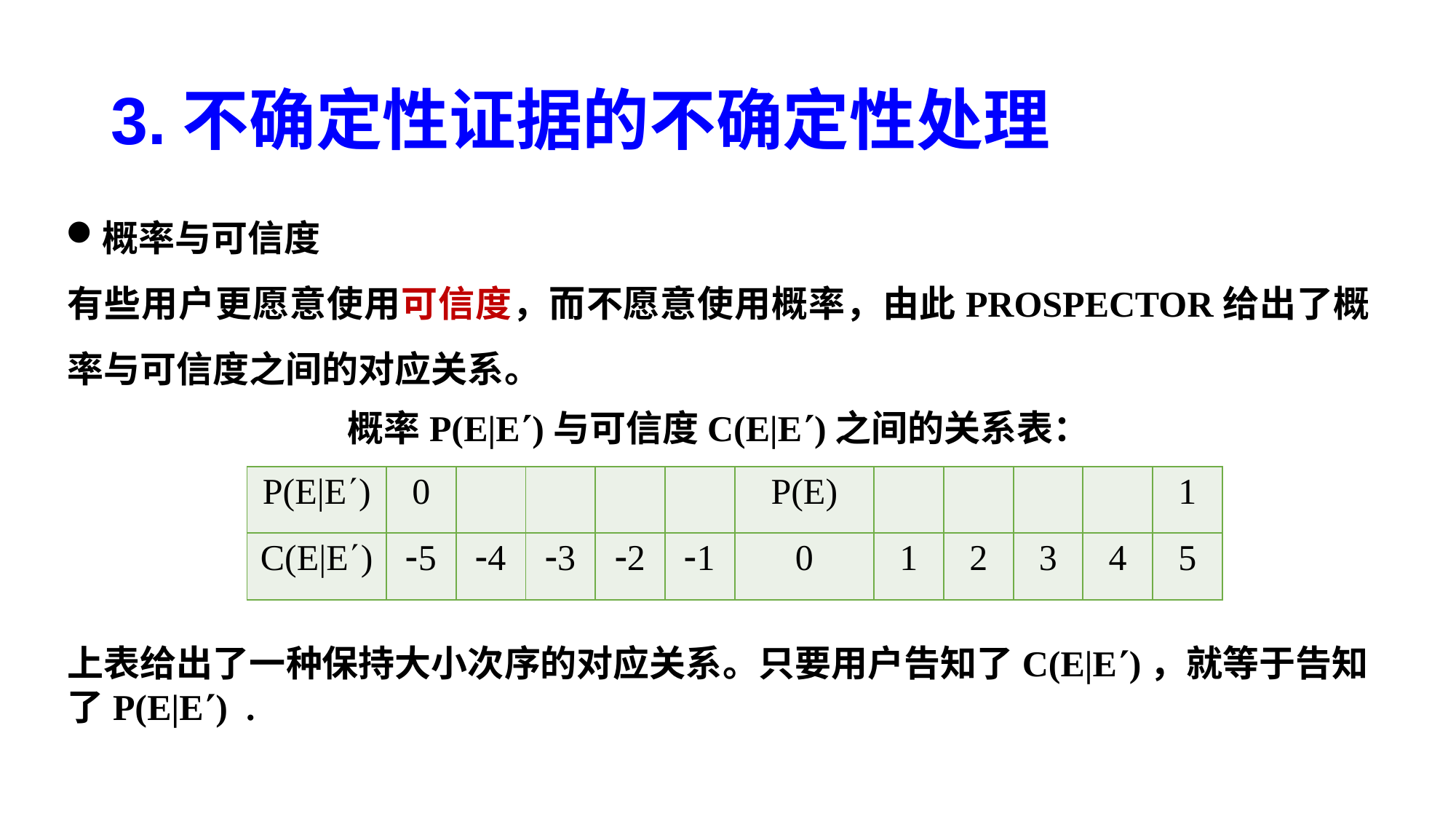

# 3.不确定性证据的不确定性处理

概率与可信度
有些用户更愿意使用可信度，而不愿意使用概率，由此PROSPECTOR给出了概率与可信度之间的对应关系。
概率P(E|E′)与可信度C(E|E′)之间的关系表：

上表给出了一种保持大小次序的对应关系。只要用户告知了C(E|E′)，就等于告知了P(E|E′)  .

| P(E|E′) | 0 |  |  |  |  | P(E) |  |  |  |  | 1 |
| --- | --- | --- | --- | --- | --- | --- | --- | --- | --- | --- | --- |
| C(E|E′) | −5 | −4 | −3 | −2 | −1 | 0 | 1 | 2 | 3 | 4 | 5 |